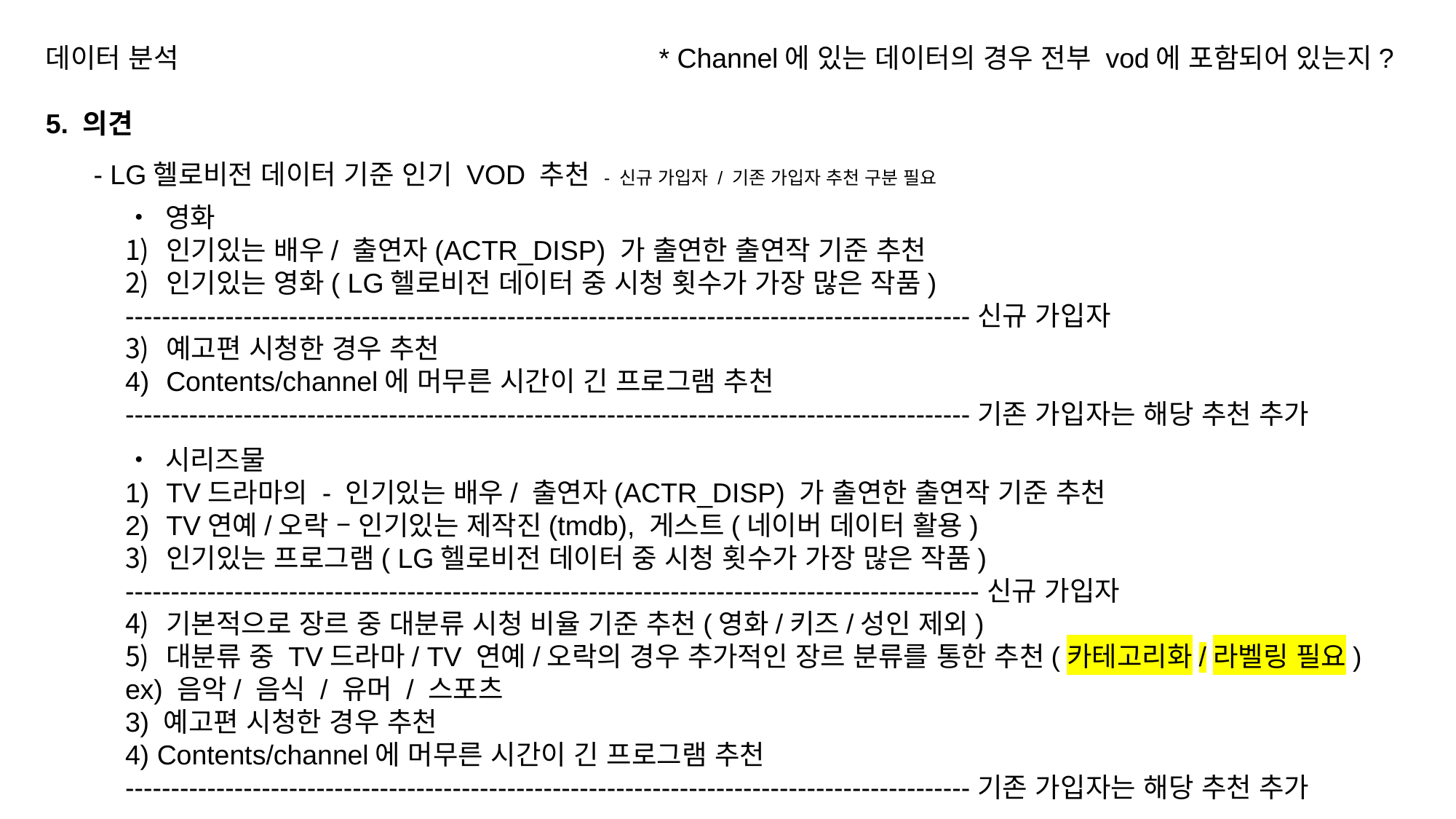

데이터 분석

5. 의견
* Channel에 있는 데이터의 경우 전부 vod에 포함되어 있는지?
- LG헬로비전 데이터 기준 인기 VOD 추천 - 신규 가입자 / 기존 가입자 추천 구분 필요

• 영화
인기있는 배우/ 출연자(ACTR_DISP) 가 출연한 출연작 기준 추천
인기있는 영화( LG헬로비전 데이터 중 시청 횟수가 가장 많은 작품)
---------------------------------------------------------------------------------------------신규 가입자
예고편 시청한 경우 추천
Contents/channel에 머무른 시간이 긴 프로그램 추천
---------------------------------------------------------------------------------------------기존 가입자는 해당 추천 추가
• 시리즈물
TV드라마의 - 인기있는 배우/ 출연자(ACTR_DISP) 가 출연한 출연작 기준 추천
TV연예/오락 – 인기있는 제작진(tmdb), 게스트(네이버 데이터 활용)
인기있는 프로그램( LG헬로비전 데이터 중 시청 횟수가 가장 많은 작품)
----------------------------------------------------------------------------------------------신규 가입자
기본적으로 장르 중 대분류 시청 비율 기준 추천(영화/키즈/성인 제외)
대분류 중 TV드라마/ TV 연예/오락의 경우 추가적인 장르 분류를 통한 추천(카테고리화/라벨링 필요)
ex) 음악/ 음식 / 유머 / 스포츠
3) 예고편 시청한 경우 추천
4) Contents/channel에 머무른 시간이 긴 프로그램 추천
---------------------------------------------------------------------------------------------기존 가입자는 해당 추천 추가